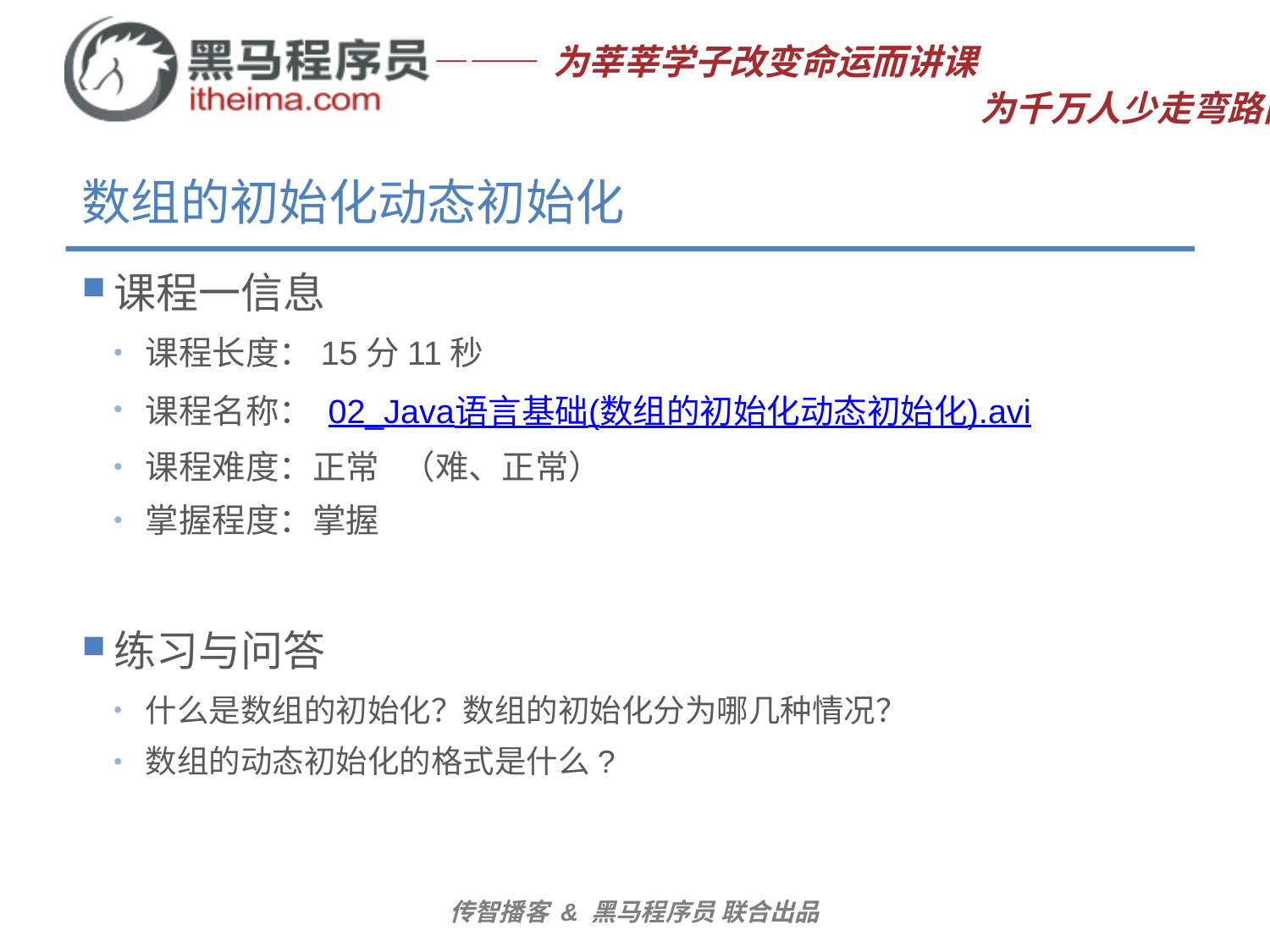

# 数组的初始化动态初始化
课程一信息
课程长度：15分11秒
课程名称： 02_Java语言基础(数组的初始化动态初始化).avi
课程难度：正常   （难、正常）
掌握程度：掌握

练习与问答
什么是数组的初始化？数组的初始化分为哪几种情况？
数组的动态初始化的格式是什么?